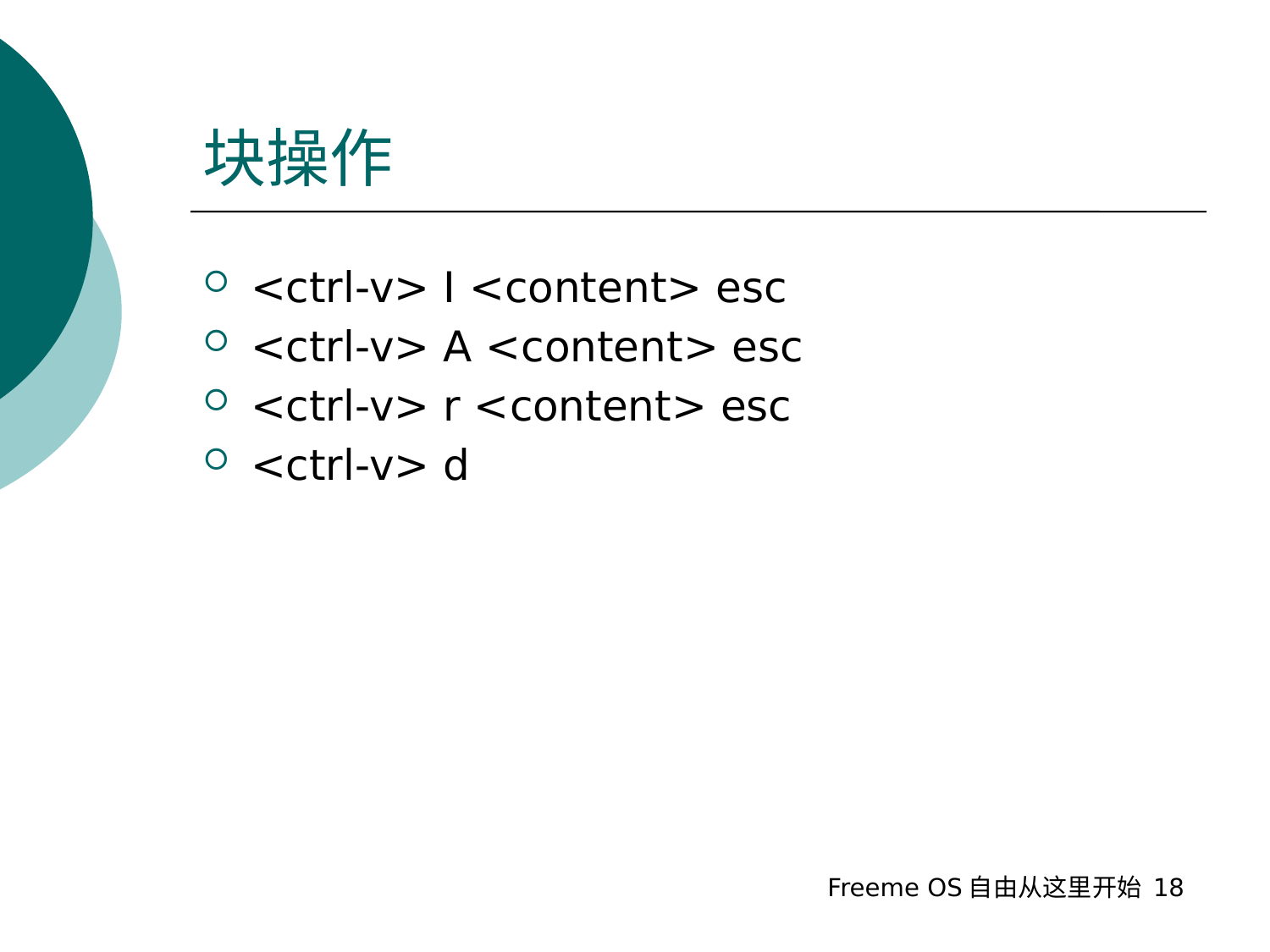

# 块操作
<ctrl-v> I <content> esc
<ctrl-v> A <content> esc
<ctrl-v> r <content> esc
<ctrl-v> d